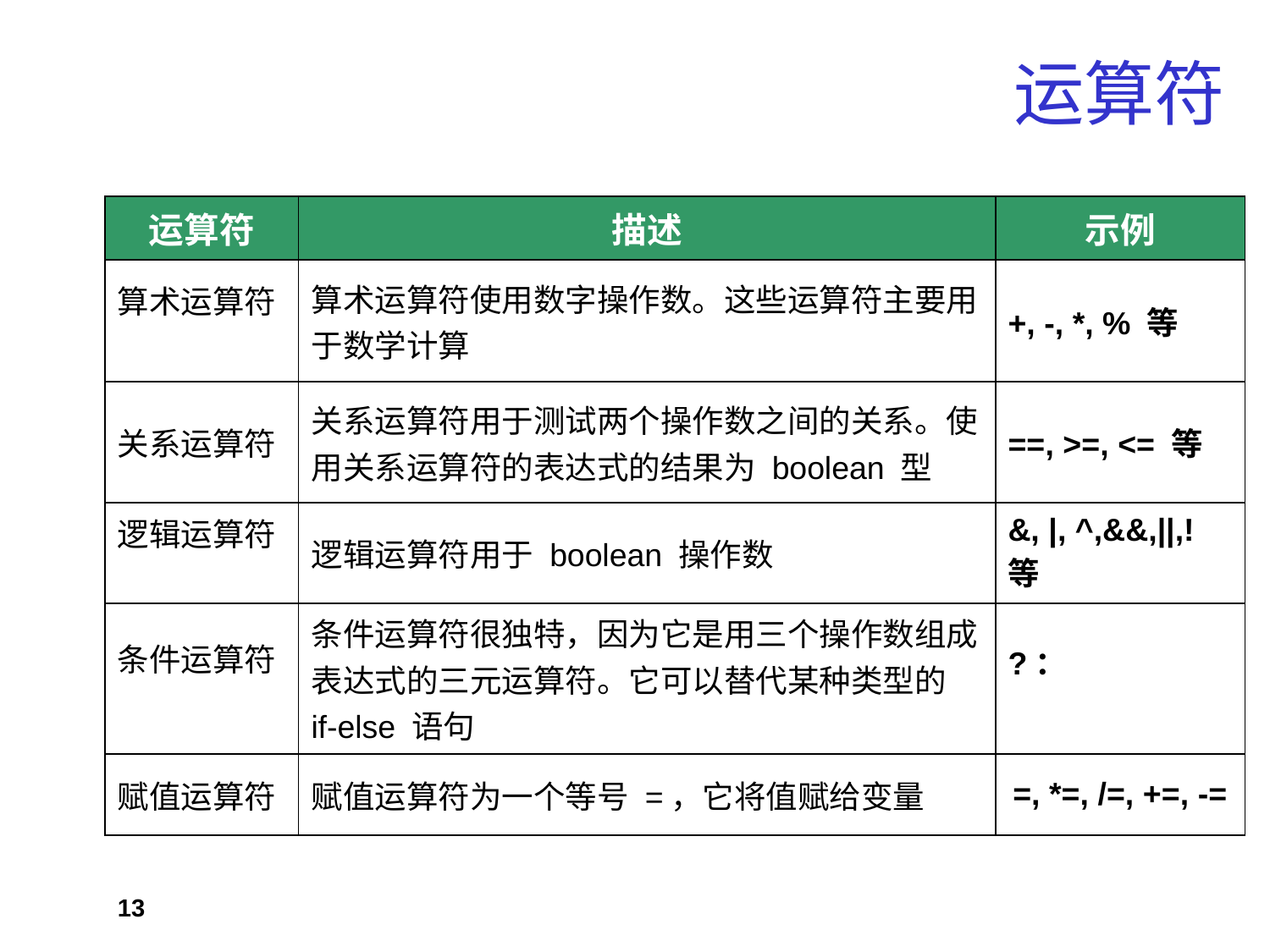

# 运算符
| 运算符 | 描述 | 示例 |
| --- | --- | --- |
| 算术运算符 | 算术运算符使用数字操作数。这些运算符主要用于数学计算 | +, -, \*, % 等 |
| 关系运算符 | 关系运算符用于测试两个操作数之间的关系。使用关系运算符的表达式的结果为 boolean 型 | ==, >=, <= 等 |
| 逻辑运算符 | 逻辑运算符用于 boolean 操作数 | &, |, ^,&&,||,! 等 |
| 条件运算符 | 条件运算符很独特，因为它是用三个操作数组成表达式的三元运算符。它可以替代某种类型的 if-else 语句 | ?： |
| 赋值运算符 | 赋值运算符为一个等号 =，它将值赋给变量 | =, \*=, /=, +=, -= |
13